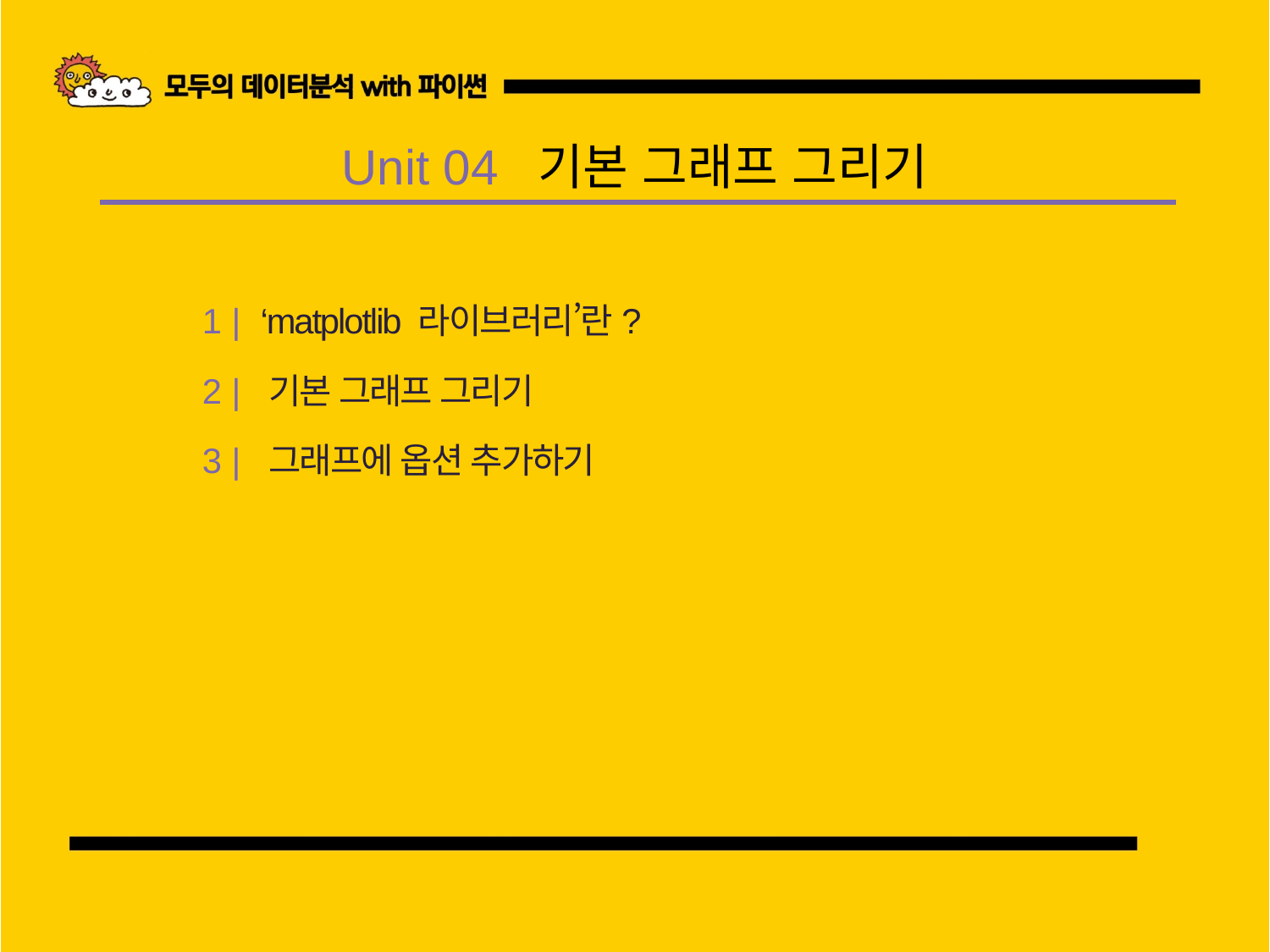

Unit 04  기본 그래프 그리기
1 |  ‘matplotlib 라이브러리’란?
2 |  기본 그래프 그리기
3 |  그래프에 옵션 추가하기